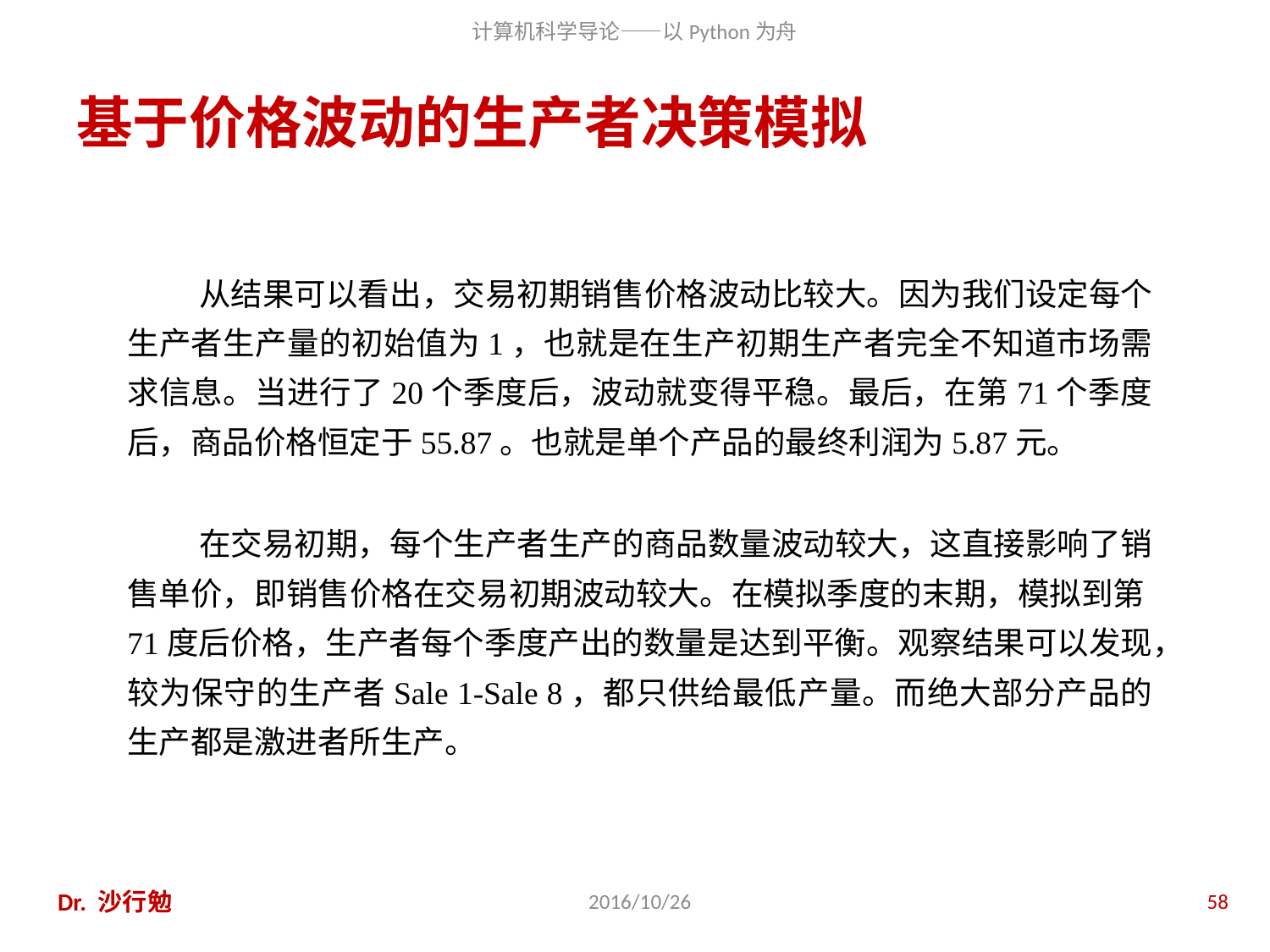

# 基于价格波动的生产者决策模拟
   从结果可以看出，交易初期销售价格波动比较大。因为我们设定每个生产者生产量的初始值为1，也就是在生产初期生产者完全不知道市场需求信息。当进行了20个季度后，波动就变得平稳。最后，在第71个季度后，商品价格恒定于55.87。也就是单个产品的最终利润为5.87元。
   在交易初期，每个生产者生产的商品数量波动较大，这直接影响了销售单价，即销售价格在交易初期波动较大。在模拟季度的末期，模拟到第71度后价格，生产者每个季度产出的数量是达到平衡。观察结果可以发现，较为保守的生产者Sale 1-Sale 8，都只供给最低产量。而绝大部分产品的生产都是激进者所生产。
Dr. 沙行勉
2016/10/26
58